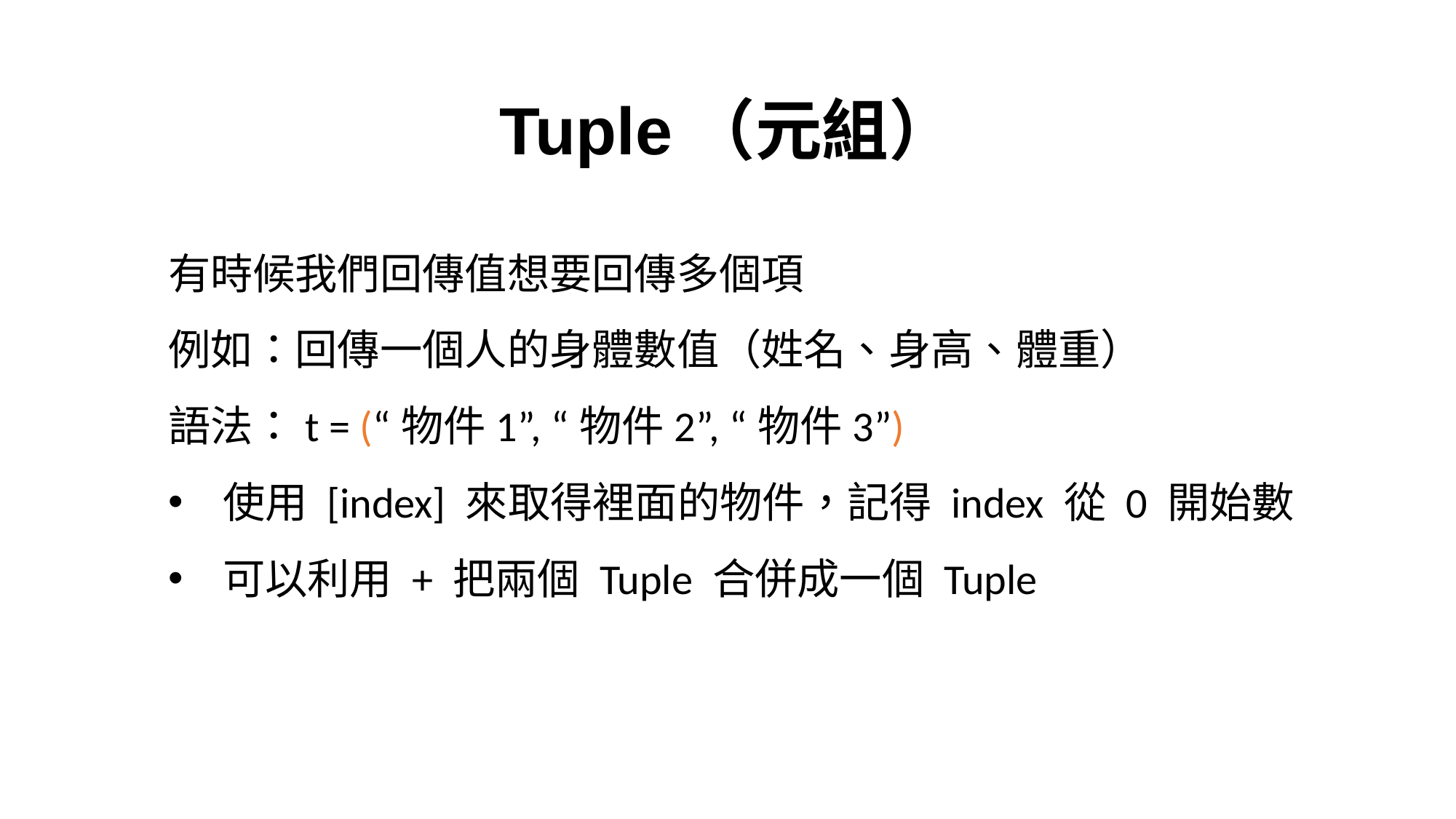

Tuple（元組）
有時候我們回傳值想要回傳多個項
例如：回傳一個人的身體數值（姓名、身高、體重）
語法：t = (“物件1”, “物件2”, “物件3”)
使用 [index] 來取得裡面的物件，記得 index 從 0 開始數
可以利用 + 把兩個 Tuple 合併成一個 Tuple